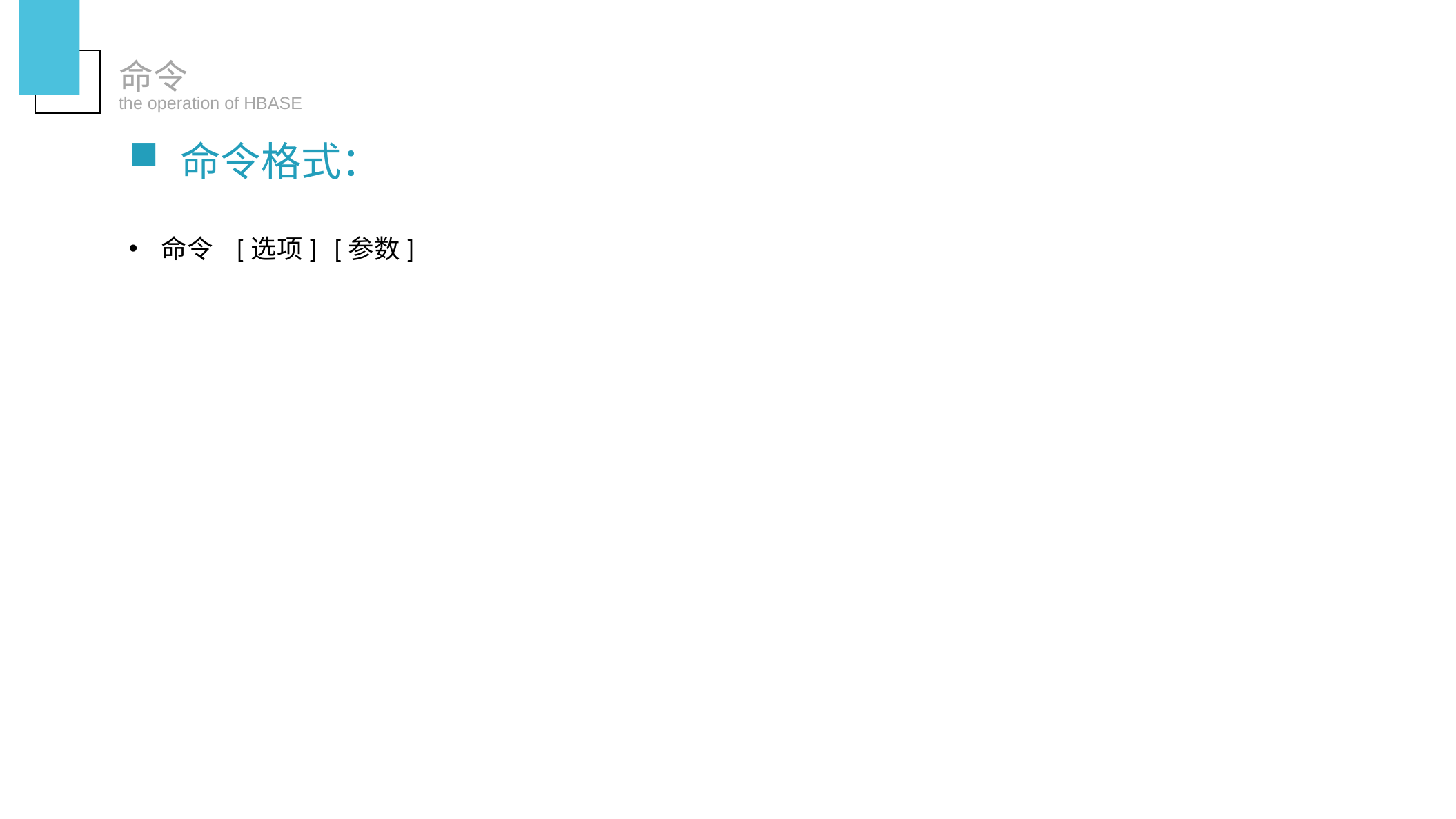

命令
the operation of HBASE
命令格式：

命令   [选项]   [参数]